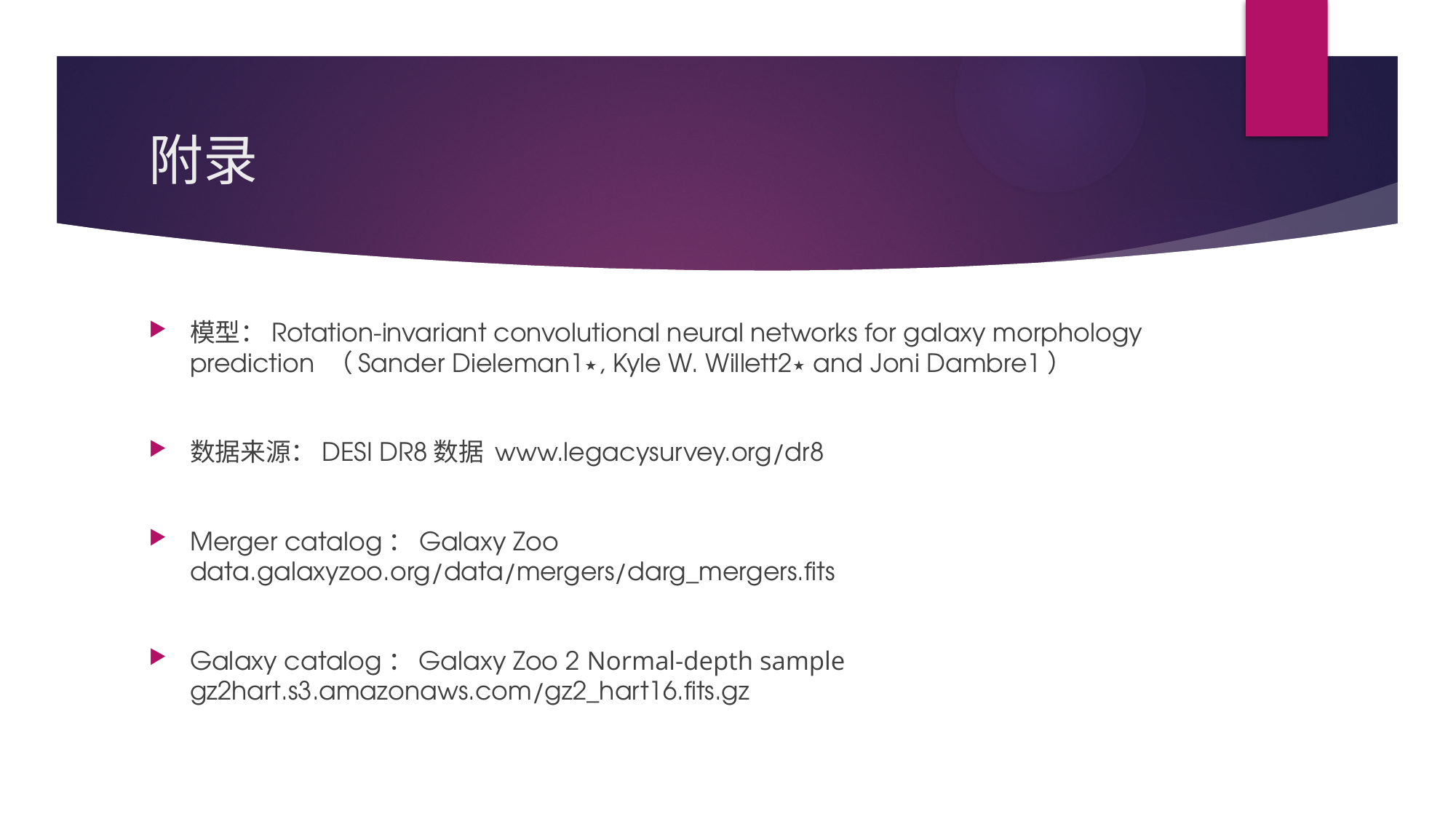

# 附录
模型：Rotation-invariant convolutional neural networks for galaxy morphology prediction （Sander Dieleman1⋆, Kyle W. Willett2⋆ and Joni Dambre1）

数据来源：DESI DR8数据 www.legacysurvey.org/dr8

Merger catalog：Galaxy Zoo data.galaxyzoo.org/data/mergers/darg_mergers.fits

Galaxy catalog：Galaxy Zoo 2 Normal-depth sample gz2hart.s3.amazonaws.com/gz2_hart16.fits.gz